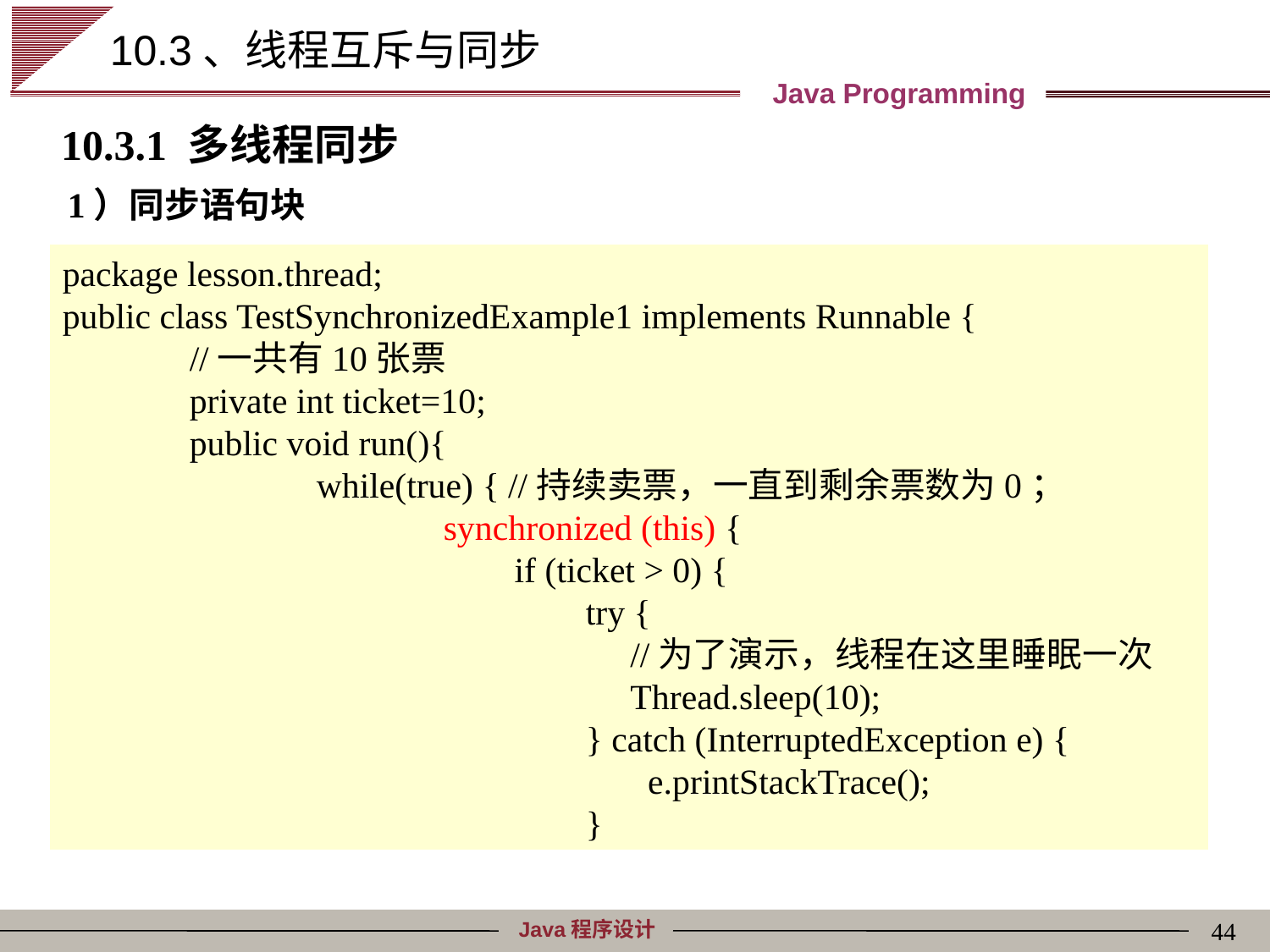

# 10.3、线程互斥与同步
10.3.1 多线程同步
1）同步语句块
package lesson.thread;
public class TestSynchronizedExample1 implements Runnable {
	//一共有10张票
	private int ticket=10;
	public void run(){
		while(true) { //持续卖票，一直到剩余票数为0；
			synchronized (this) {
			        if (ticket > 0) {
	                	                try {
	                	                     //为了演示，线程在这里睡眠一次
	                    	                     Thread.sleep(10);
	                	                } catch (InterruptedException e) {
	                   	                       e.printStackTrace();
	                	                }